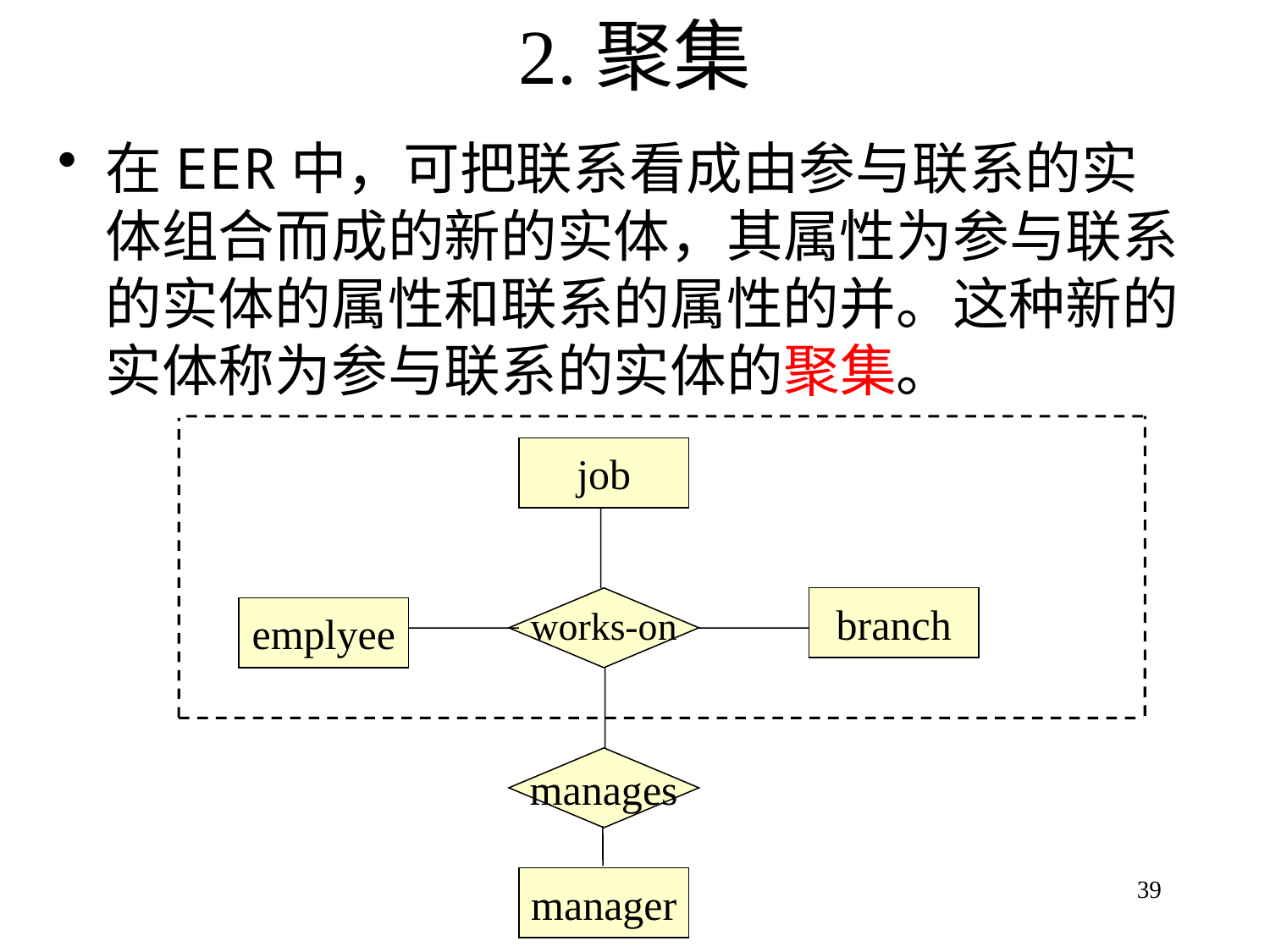

# 2.聚集
在EER中，可把联系看成由参与联系的实体组合而成的新的实体，其属性为参与联系的实体的属性和联系的属性的并。这种新的实体称为参与联系的实体的聚集。

job

works-on
branch
emplyee

manages

manager
39